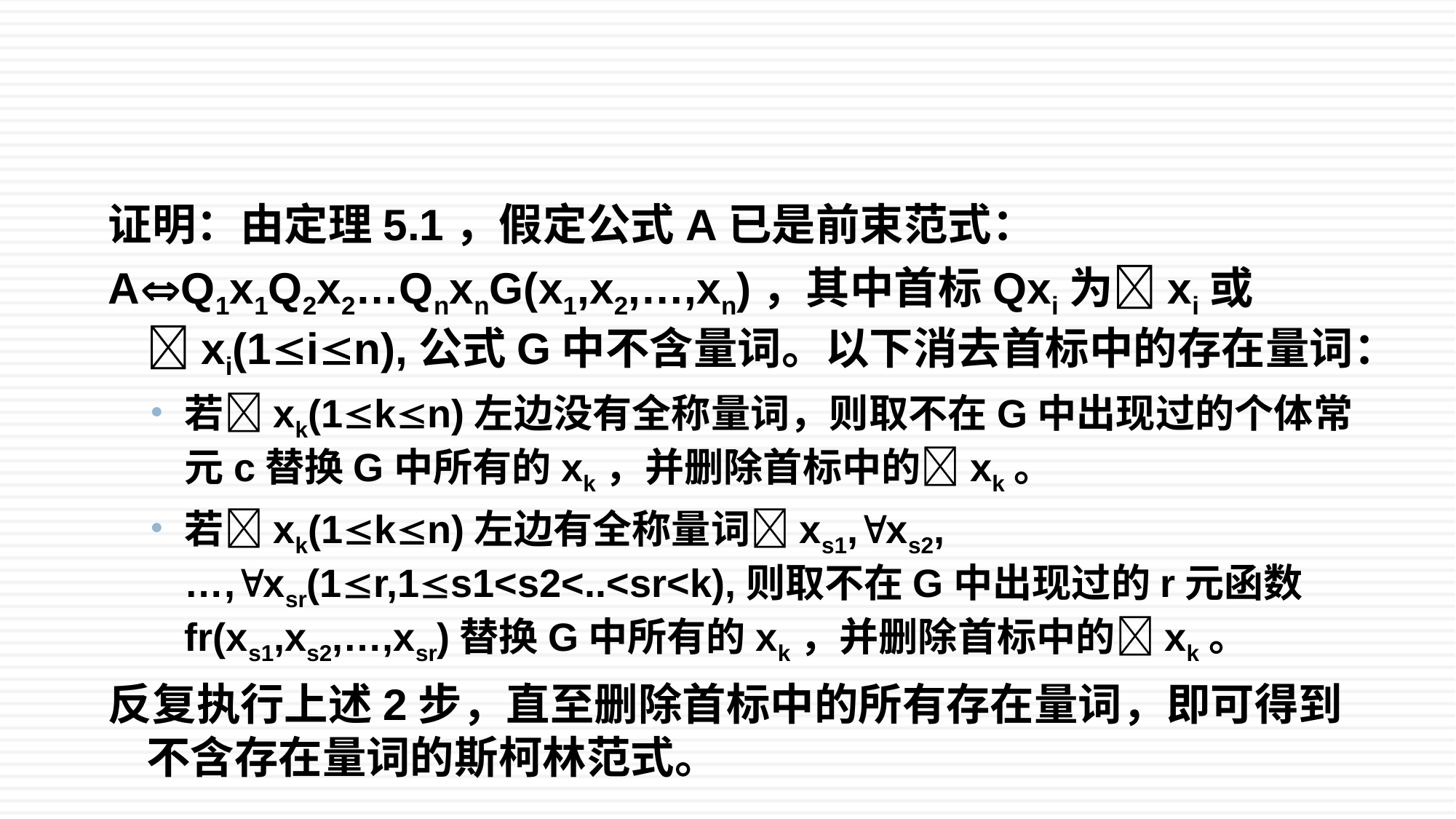

#
证明：由定理5.1，假定公式A已是前束范式：
A⇔Q1x1Q2x2…QnxnG(x1,x2,…,xn)，其中首标Qxi为∀xi或∃xi(1≤i≤n),公式G中不含量词。以下消去首标中的存在量词：
若∃xk(1≤k≤n)左边没有全称量词，则取不在G中出现过的个体常元c替换G中所有的xk，并删除首标中的∃xk。
若∃xk(1≤k≤n)左边有全称量词∀xs1,∀xs2,…,∀xsr(1≤r,1≤s1<s2<..<sr<k),则取不在G中出现过的r元函数fr(xs1,xs2,…,xsr)替换G中所有的xk，并删除首标中的∃xk。
反复执行上述2步，直至删除首标中的所有存在量词，即可得到不含存在量词的斯柯林范式。